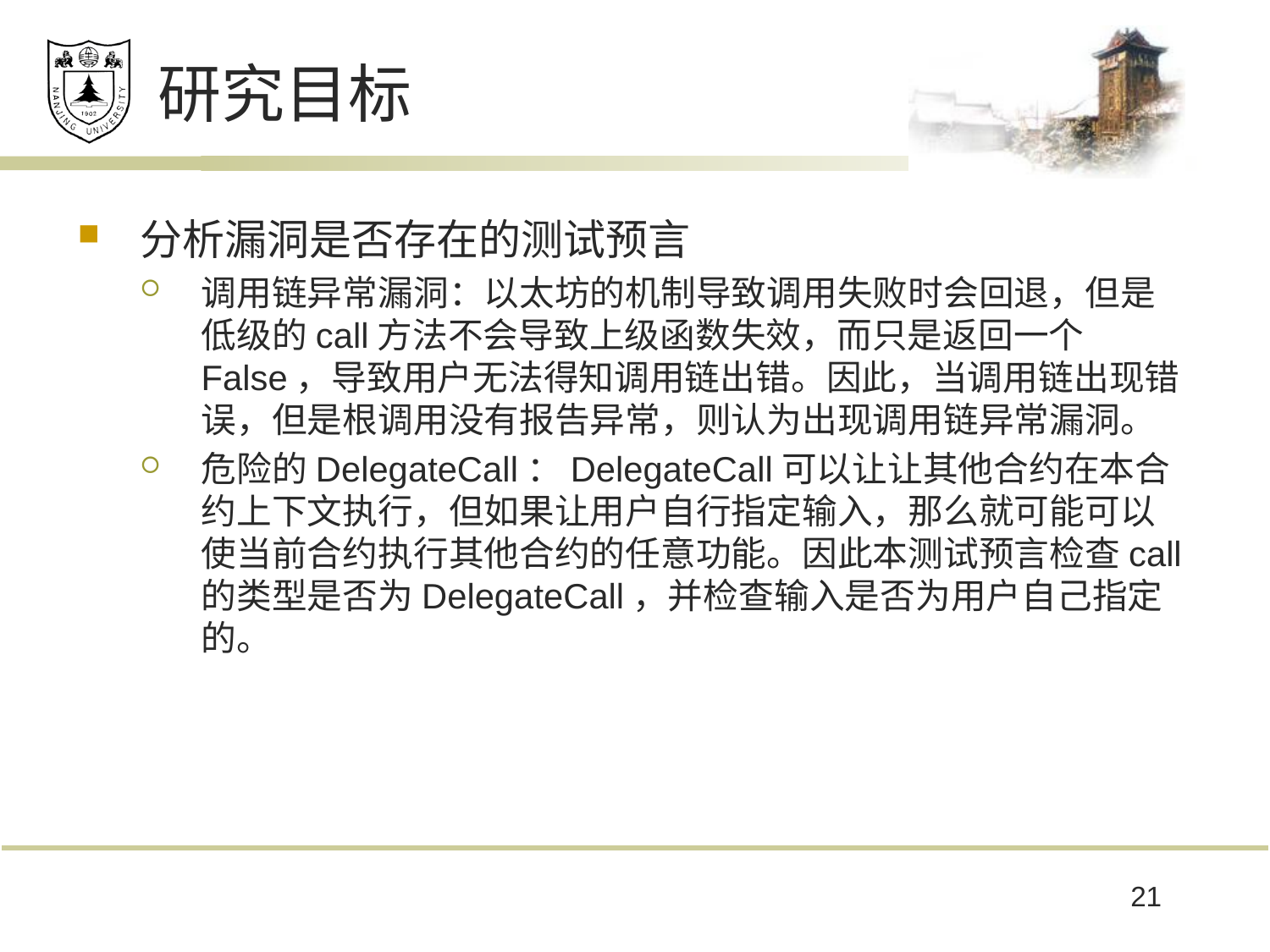

# 研究目标
分析漏洞是否存在的测试预言
调用链异常漏洞：以太坊的机制导致调用失败时会回退，但是低级的call方法不会导致上级函数失效，而只是返回一个False，导致用户无法得知调用链出错。因此，当调用链出现错误，但是根调用没有报告异常，则认为出现调用链异常漏洞。
危险的DelegateCall：DelegateCall可以让让其他合约在本合约上下文执行，但如果让用户自行指定输入，那么就可能可以使当前合约执行其他合约的任意功能。因此本测试预言检查call的类型是否为DelegateCall，并检查输入是否为用户自己指定的。

21